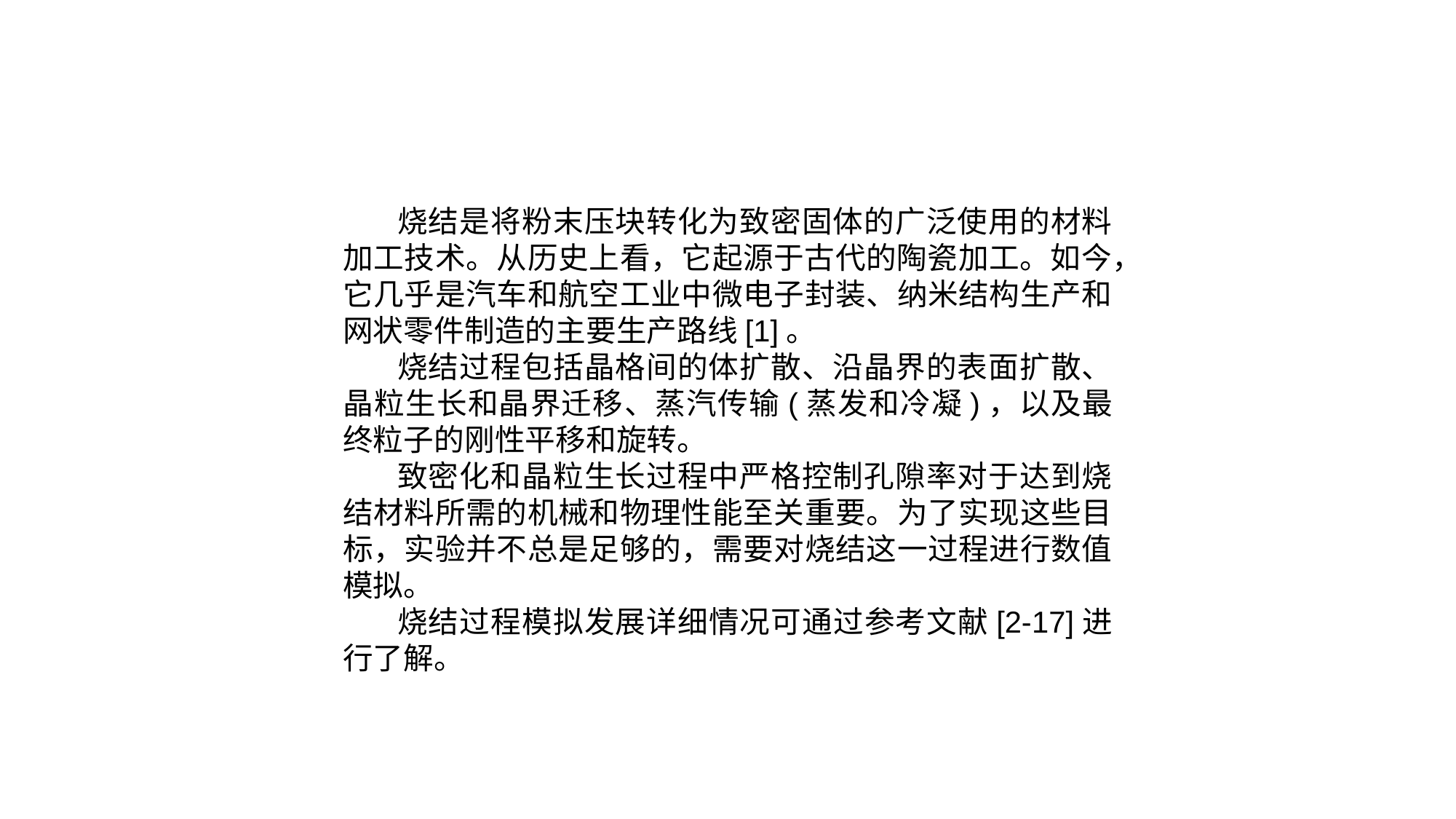

烧结是将粉末压块转化为致密固体的广泛使用的材料加工技术。从历史上看，它起源于古代的陶瓷加工。如今，它几乎是汽车和航空工业中微电子封装、纳米结构生产和网状零件制造的主要生产路线[1]。
烧结过程包括晶格间的体扩散、沿晶界的表面扩散、晶粒生长和晶界迁移、蒸汽传输(蒸发和冷凝)，以及最终粒子的刚性平移和旋转。
致密化和晶粒生长过程中严格控制孔隙率对于达到烧结材料所需的机械和物理性能至关重要。为了实现这些目标，实验并不总是足够的，需要对烧结这一过程进行数值模拟。
烧结过程模拟发展详细情况可通过参考文献[2-17]进行了解。